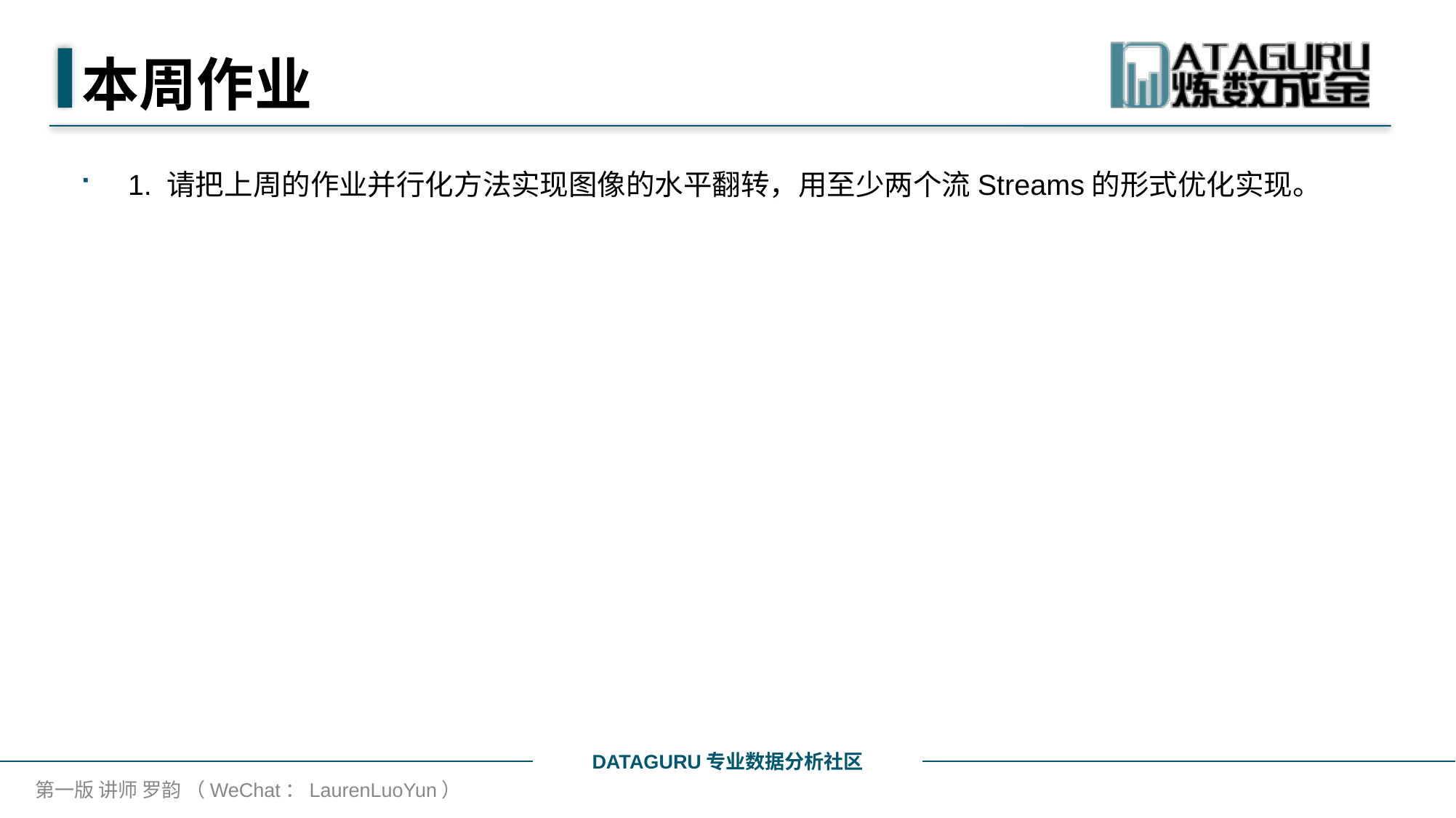

# 本周作业
1. 请把上周的作业并行化方法实现图像的水平翻转，用至少两个流Streams的形式优化实现。